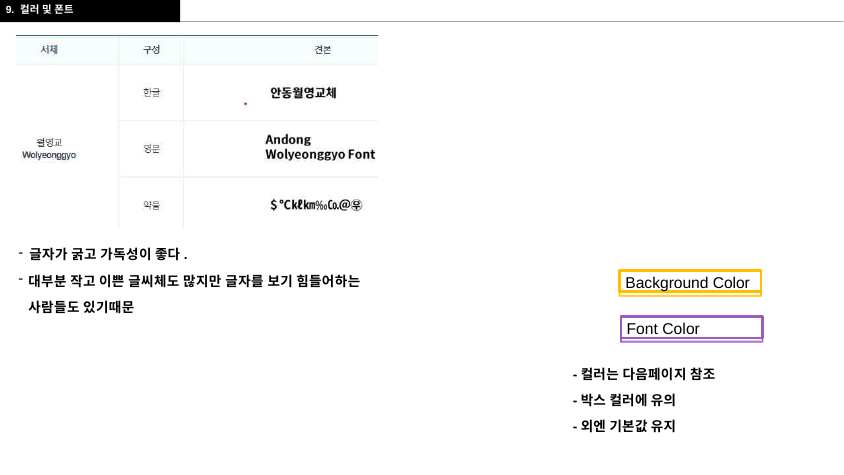

9. 컬러 및 폰트

글자가 굵고 가독성이 좋다.
대부분 작고 이쁜 글씨체도 많지만 글자를 보기 힘들어하는  사람들도 있기때문

Background Color

Font Color
-컬러는 다음페이지 참조
-박스 컬러에 유의
-외엔 기본값 유지